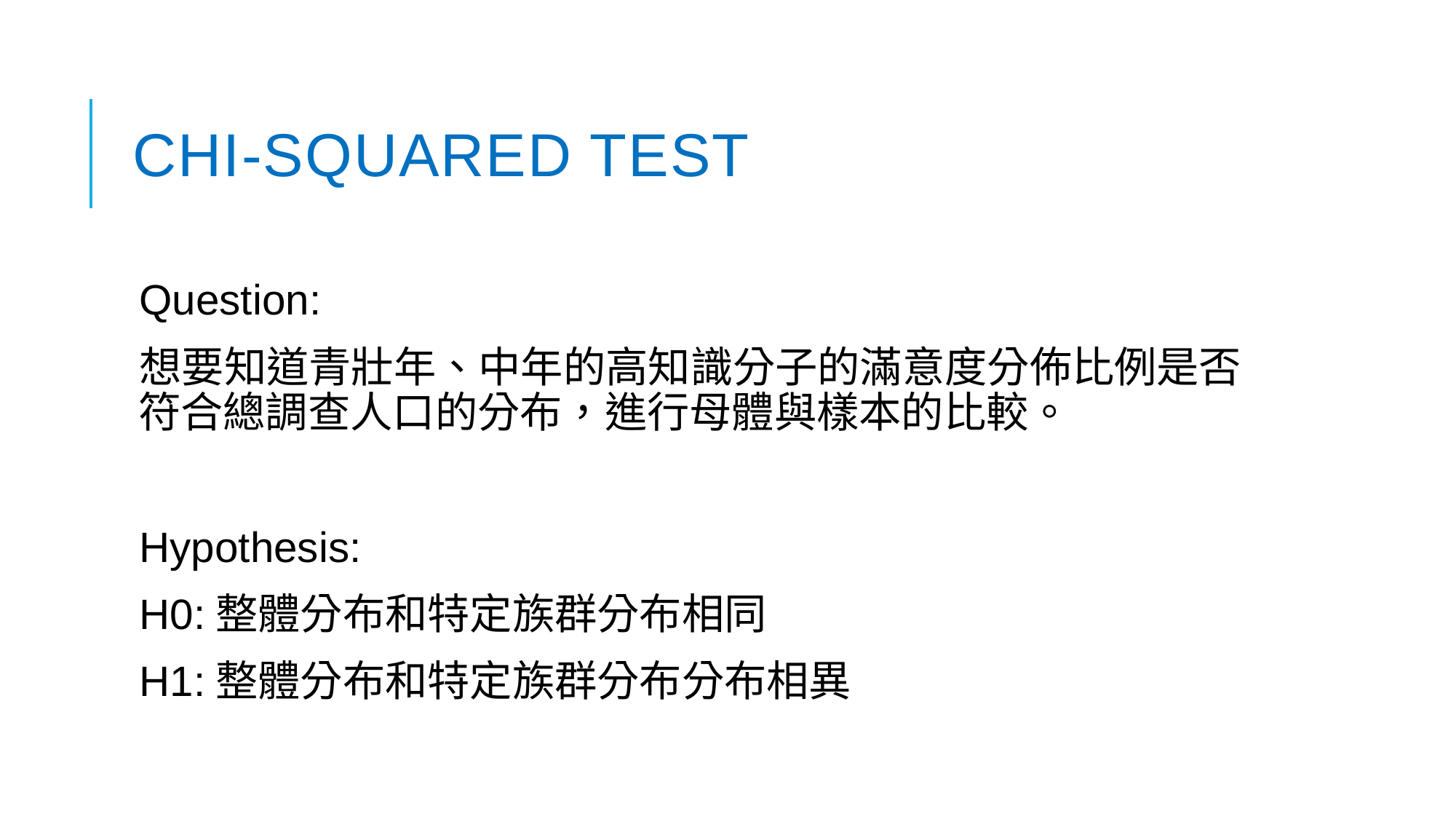

# chi-squared test
Question:
想要知道青壯年、中年的高知識分子的滿意度分佈比例是否符合總調查人口的分布，進行母體與樣本的比較。

Hypothesis:
H0:整體分布和特定族群分布相同
H1:整體分布和特定族群分布分布相異